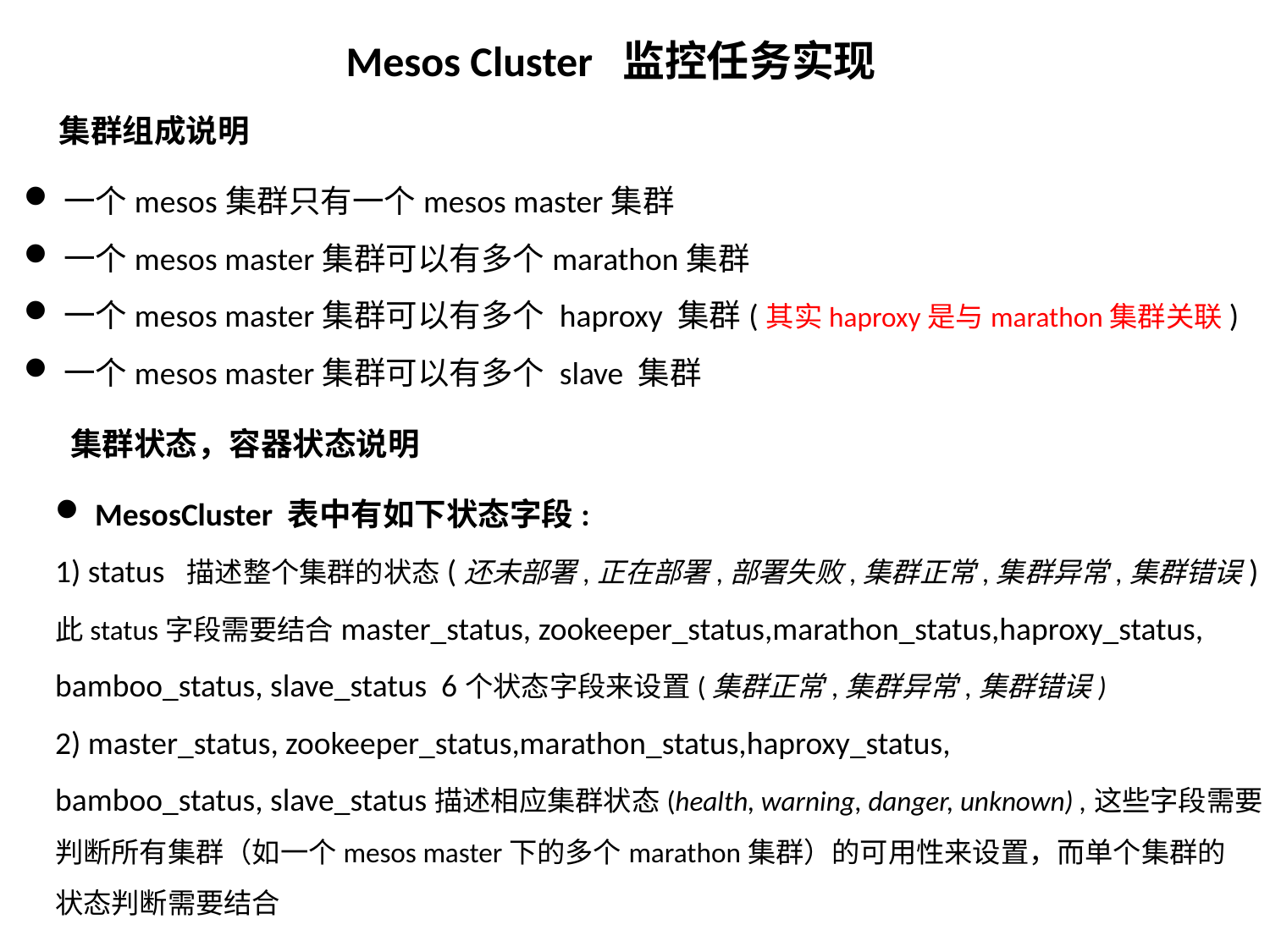

Mesos Cluster  监控任务实现
集群组成说明
一个mesos集群只有一个mesos master集群
一个mesos master集群可以有多个marathon集群
一个mesos master集群可以有多个 haproxy 集群(其实haproxy是与marathon集群关联)
一个mesos master集群可以有多个 slave 集群
集群状态，容器状态说明
MesosCluster 表中有如下状态字段:
1) status  描述整个集群的状态(还未部署,正在部署,部署失败,集群正常,集群异常,集群错误)
此status字段需要结合master_status, zookeeper_status,marathon_status,haproxy_status,
bamboo_status, slave_status  6个状态字段来设置(集群正常,集群异常,集群错误)
2) master_status, zookeeper_status,marathon_status,haproxy_status,
bamboo_status, slave_status描述相应集群状态(health, warning, danger, unknown) ,这些字段需要
判断所有集群（如一个mesos master下的多个marathon集群）的可用性来设置，而单个集群的
状态判断需要结合